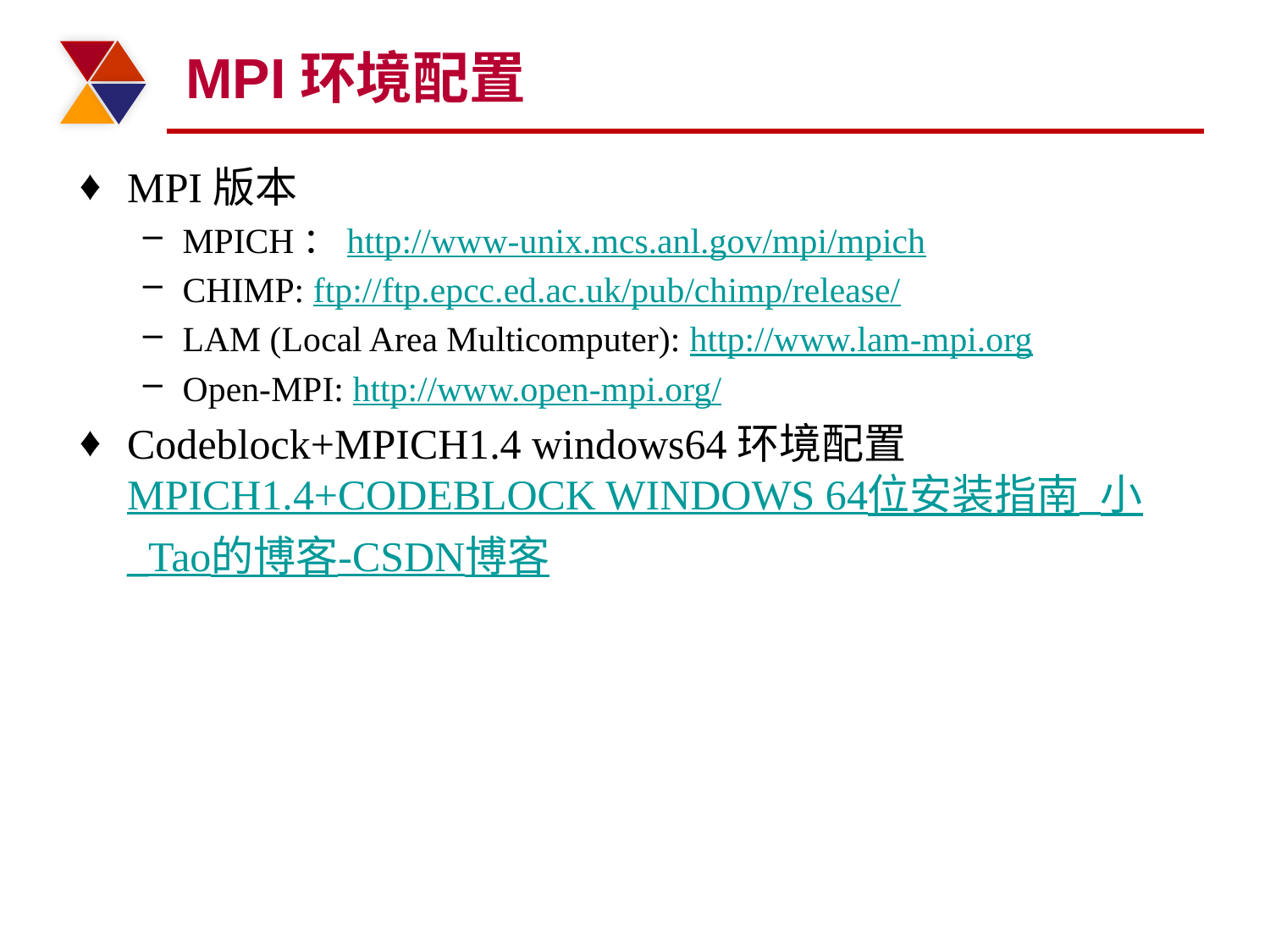

# MPI环境配置
MPI版本
MPICH：http://www-unix.mcs.anl.gov/mpi/mpich
CHIMP: ftp://ftp.epcc.ed.ac.uk/pub/chimp/release/
LAM (Local Area Multicomputer): http://www.lam-mpi.org
Open-MPI: http://www.open-mpi.org/
Codeblock+MPICH1.4 windows64环境配置MPICH1.4+CODEBLOCK WINDOWS 64位安装指南_小_Tao的博客-CSDN博客